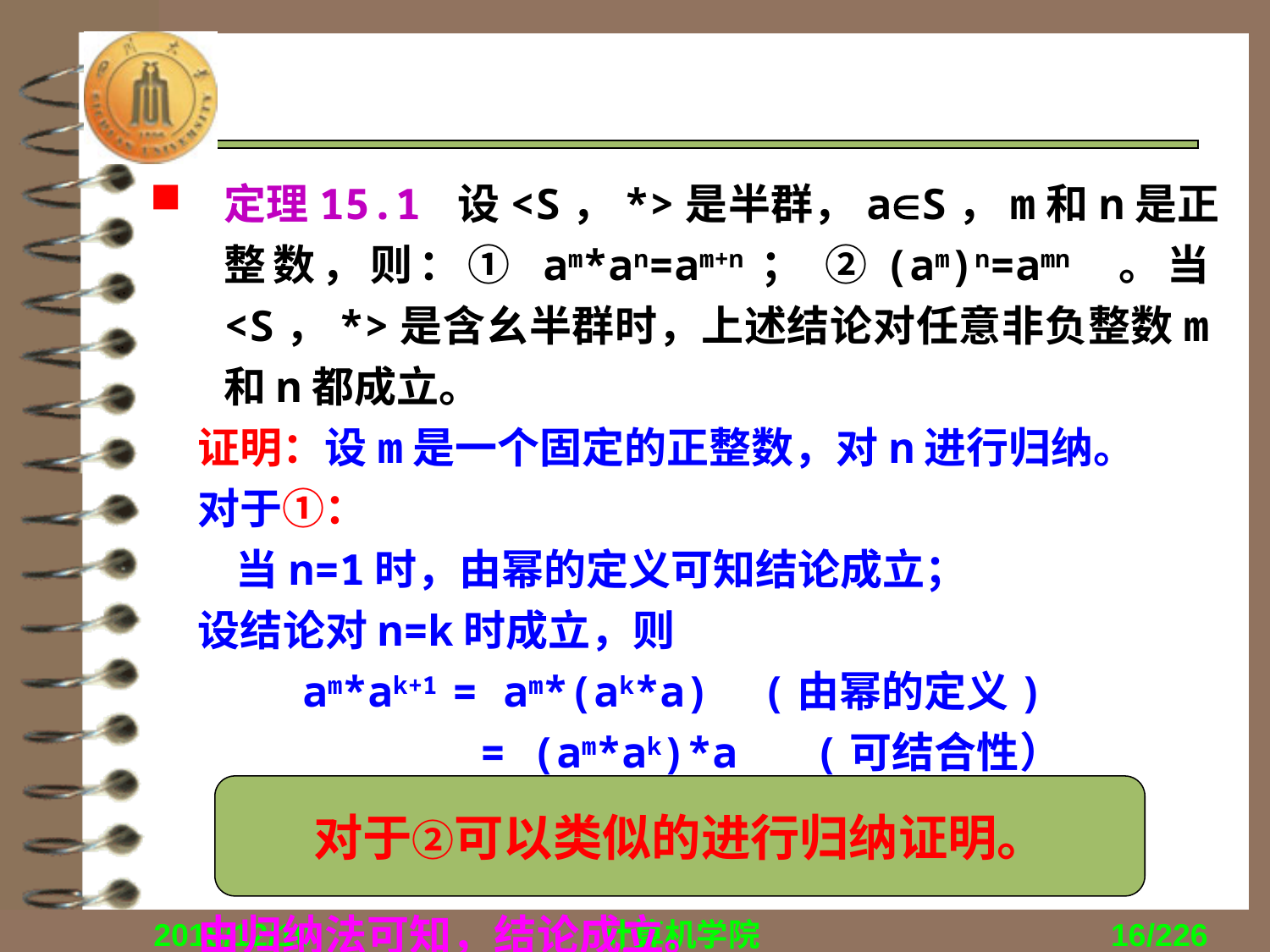

#
定理15.1 设<S，*>是半群，a∈S，m和n是正整数，则：① am*an=am+n； ②(am)n=amn 。当<S，*>是含幺半群时，上述结论对任意非负整数m和n都成立。
    证明：设m是一个固定的正整数，对n进行归纳。
    对于①：
        当n=1时，由幂的定义可知结论成立；
    设结论对n=k时成立，则
      am*ak+1 = am*(ak*a)  (由幂的定义)
             = (am*ak)*a   (可结合性）
             = (am+k)*a    （归纳假设）
             = am+(k+1)
    由归纳法可知，结论成立。
对于②可以类似的进行归纳证明。
2018/12/10
计算机学院
16/226